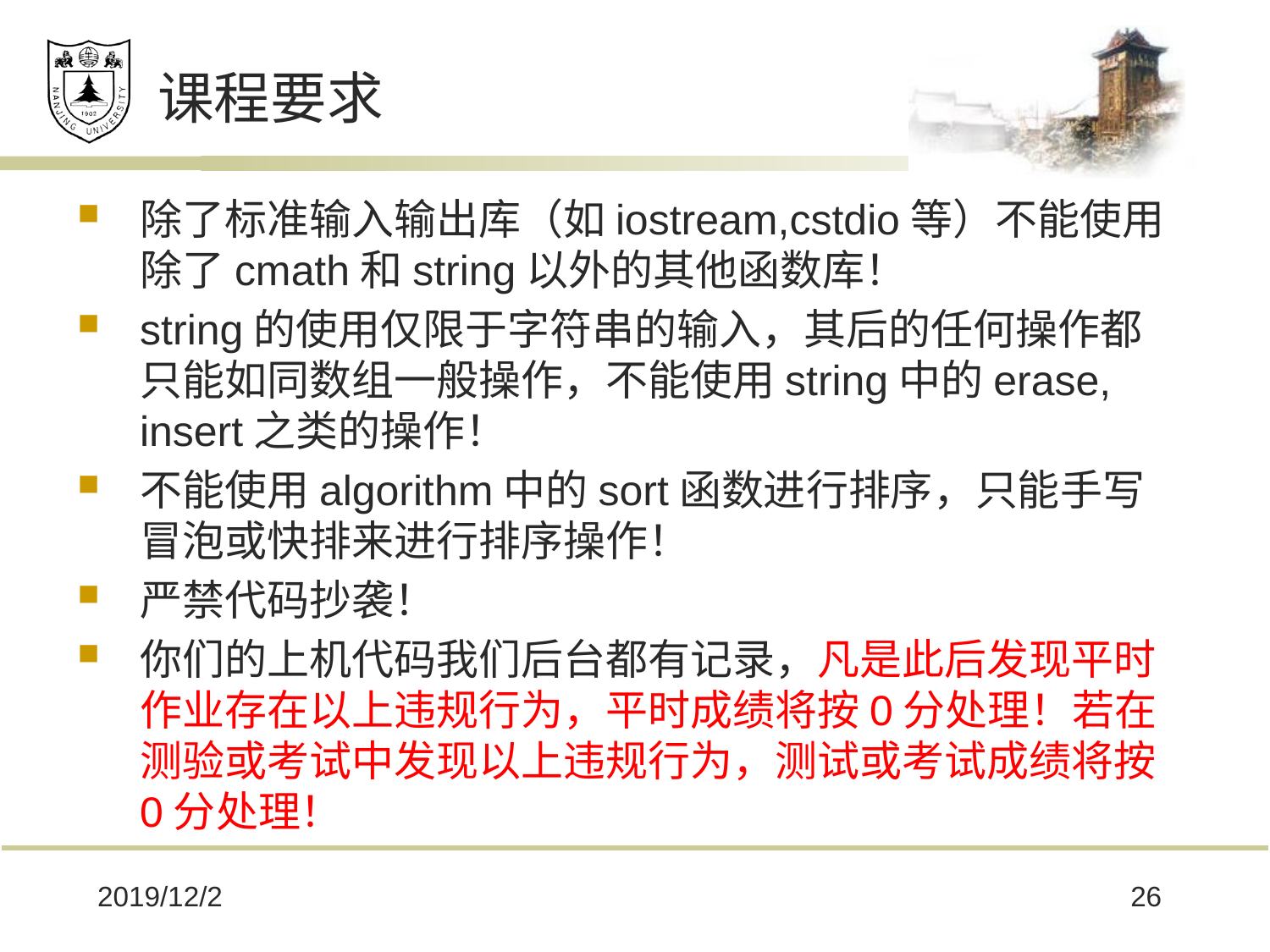

# 课程要求
除了标准输入输出库（如iostream,cstdio等）不能使用除了cmath和string以外的其他函数库！
string的使用仅限于字符串的输入，其后的任何操作都只能如同数组一般操作，不能使用string中的erase, insert之类的操作！
不能使用algorithm中的sort函数进行排序，只能手写冒泡或快排来进行排序操作！
严禁代码抄袭！
你们的上机代码我们后台都有记录，凡是此后发现平时作业存在以上违规行为，平时成绩将按0分处理！若在测验或考试中发现以上违规行为，测试或考试成绩将按0分处理！

2019/12/2
26